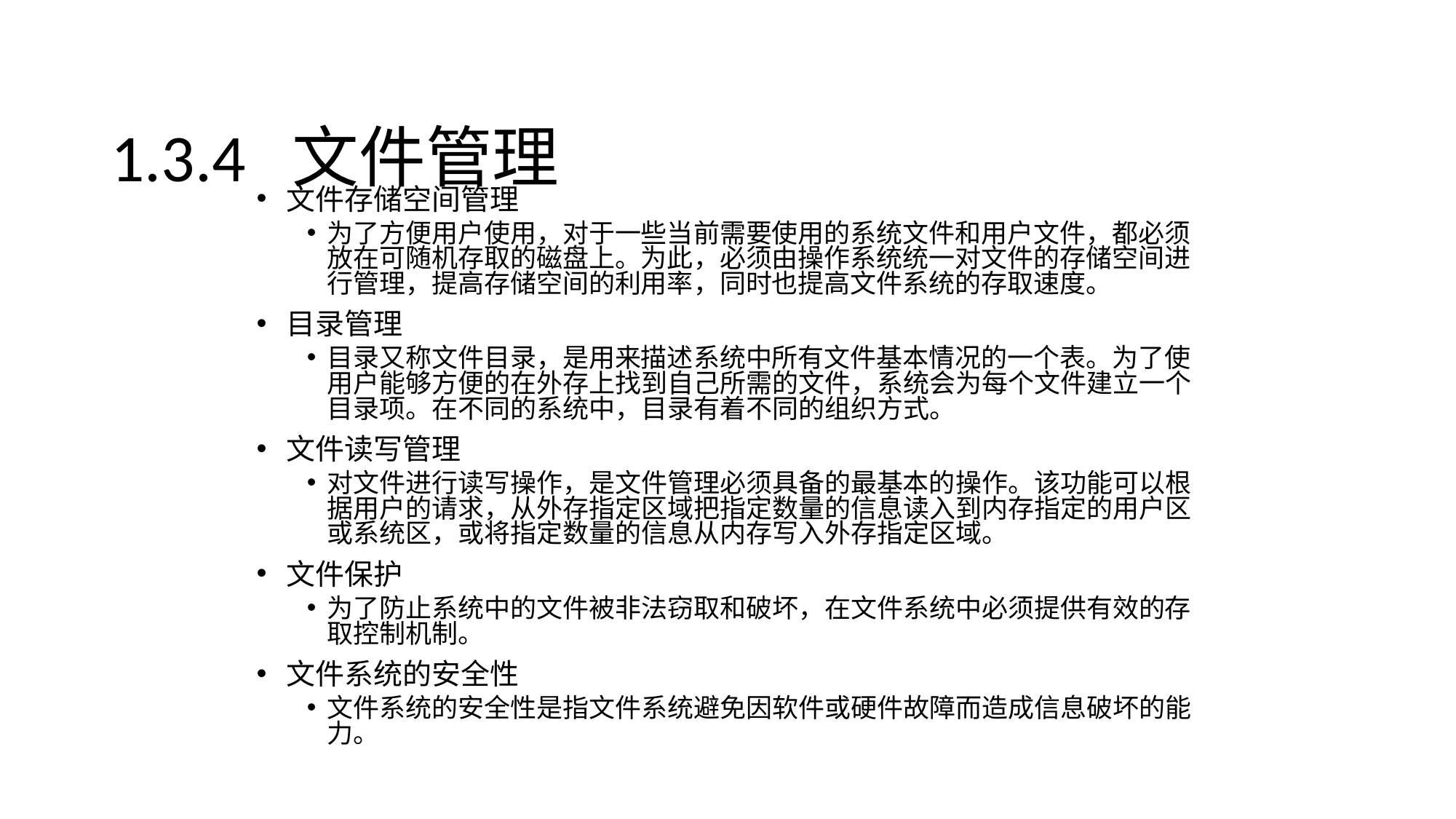

# 1.3.4  文件管理
文件存储空间管理
为了方便用户使用，对于一些当前需要使用的系统文件和用户文件，都必须放在可随机存取的磁盘上。为此，必须由操作系统统一对文件的存储空间进行管理，提高存储空间的利用率，同时也提高文件系统的存取速度。
目录管理
目录又称文件目录，是用来描述系统中所有文件基本情况的一个表。为了使用户能够方便的在外存上找到自己所需的文件，系统会为每个文件建立一个目录项。在不同的系统中，目录有着不同的组织方式。
文件读写管理
对文件进行读写操作，是文件管理必须具备的最基本的操作。该功能可以根据用户的请求，从外存指定区域把指定数量的信息读入到内存指定的用户区或系统区，或将指定数量的信息从内存写入外存指定区域。
文件保护
为了防止系统中的文件被非法窃取和破坏，在文件系统中必须提供有效的存取控制机制。
文件系统的安全性
文件系统的安全性是指文件系统避免因软件或硬件故障而造成信息破坏的能力。
5